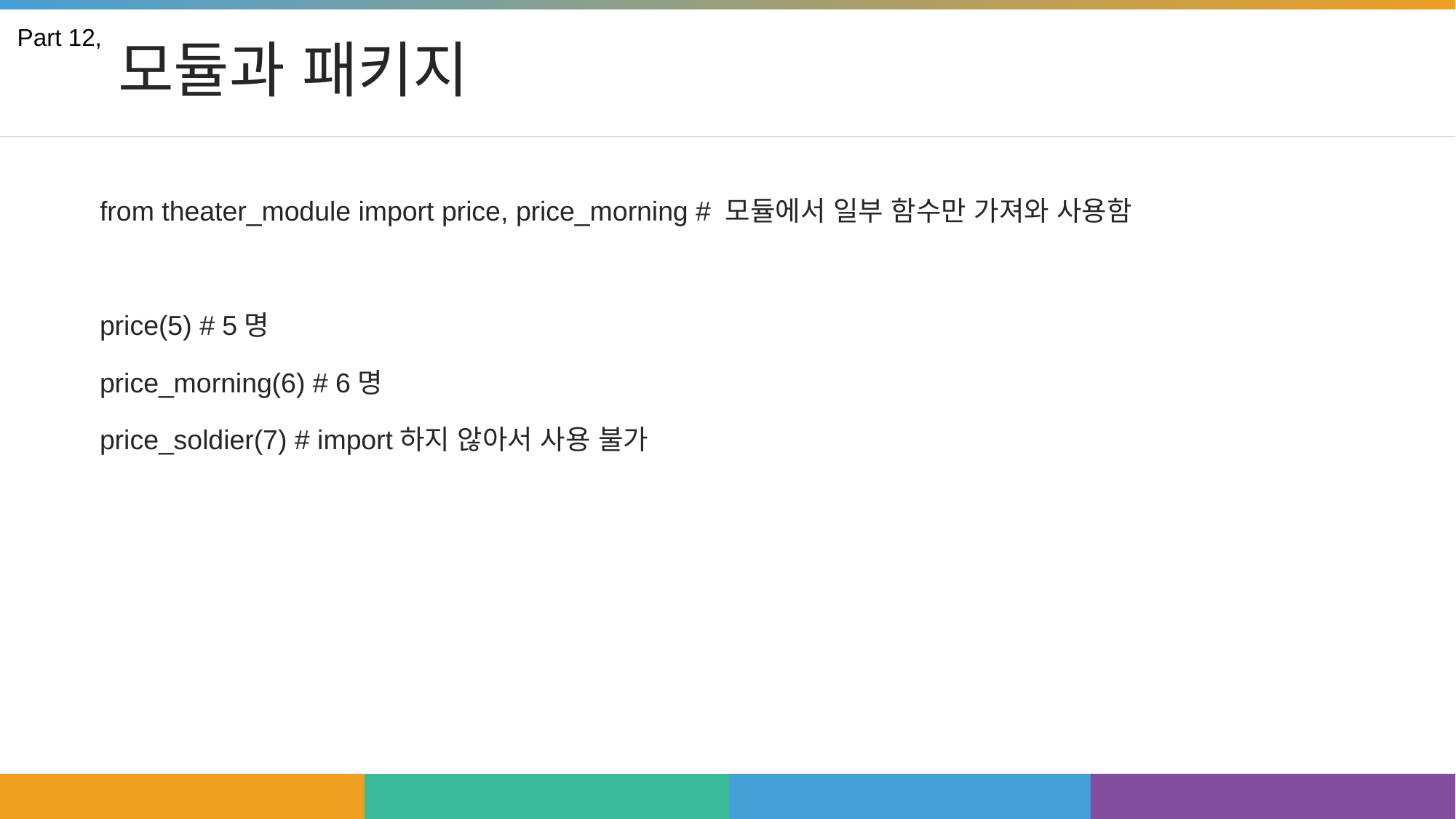

# 모듈과 패키지
Part 12,
from theater_module import price, price_morning # 모듈에서 일부 함수만 가져와 사용함

price(5) # 5명
price_morning(6) # 6명
price_soldier(7) # import하지 않아서 사용 불가